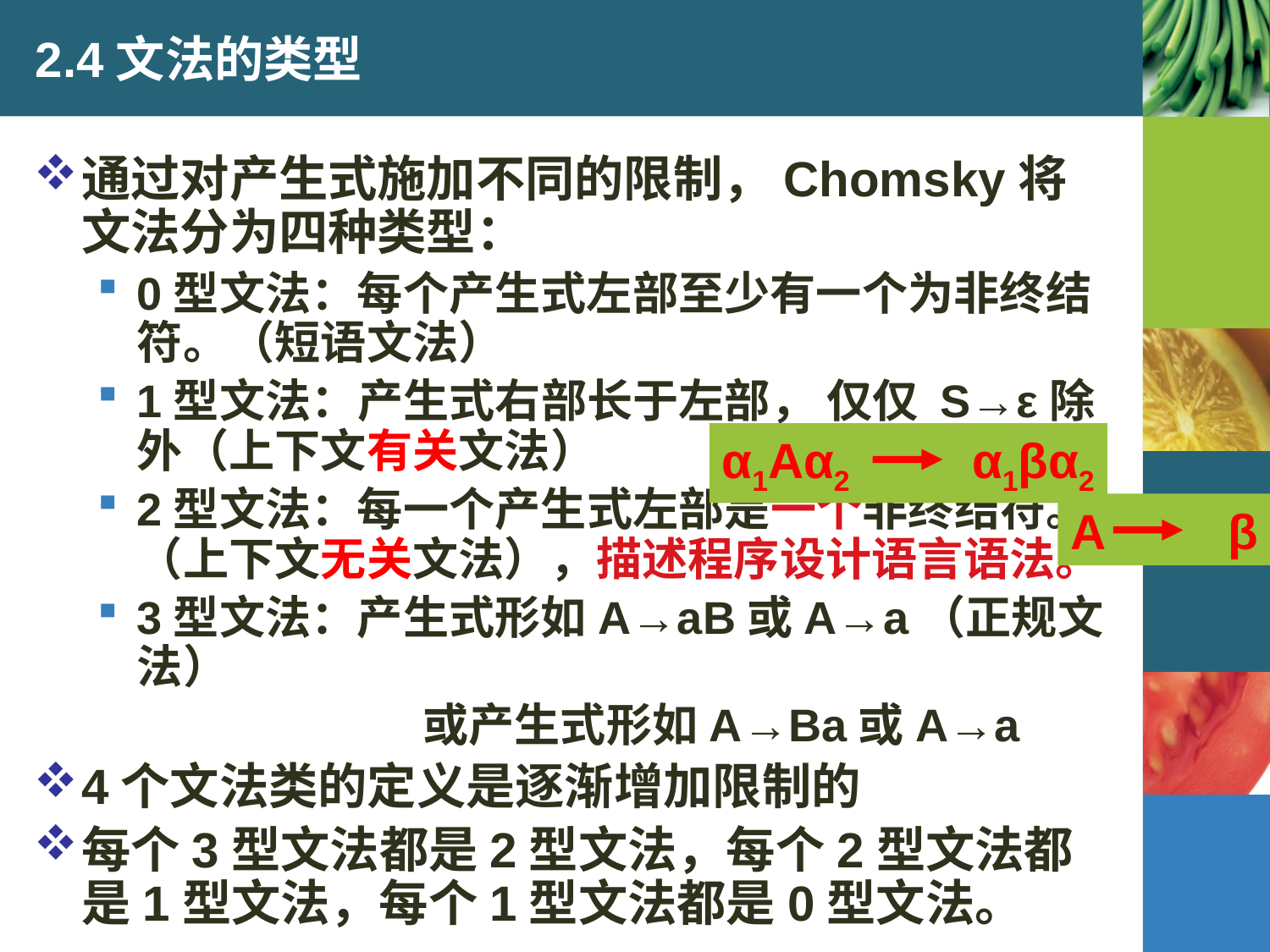

# 2.4文法的类型
通过对产生式施加不同的限制，Chomsky将文法分为四种类型：
0型文法：每个产生式左部至少有一个为非终结符。（短语文法）
1型文法：产生式右部长于左部， 仅仅 S→ε除外（上下文有关文法）
2型文法：每一个产生式左部是一个非终结符。 （上下文无关文法），描述程序设计语言语法。
3型文法：产生式形如A→aB或A→a（正规文法）
			  或产生式形如A→Ba或A→a
4个文法类的定义是逐渐增加限制的
每个3型文法都是2型文法，每个2型文法都是1型文法，每个1型文法都是0型文法。
α1Aα2　　α1βα2

A　　β